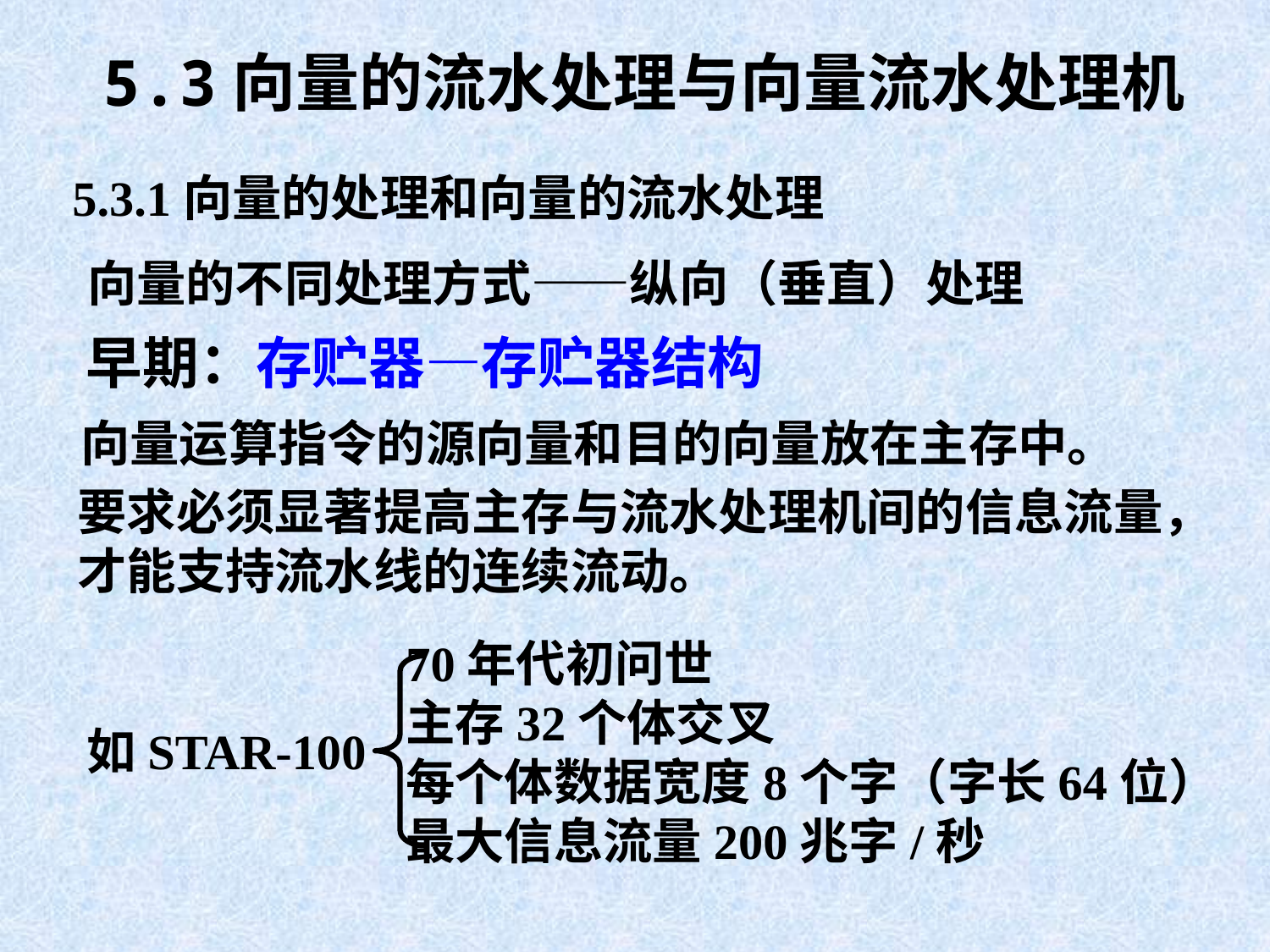

5.3向量的流水处理与向量流水处理机
5.3.1向量的处理和向量的流水处理
向量的不同处理方式——纵向（垂直）处理
早期：存贮器—存贮器结构
向量运算指令的源向量和目的向量放在主存中。
要求必须显著提高主存与流水处理机间的信息流量，才能支持流水线的连续流动。
70年代初问世
主存32个体交叉
每个体数据宽度8个字（字长64位）
最大信息流量200兆字/秒

如STAR-100